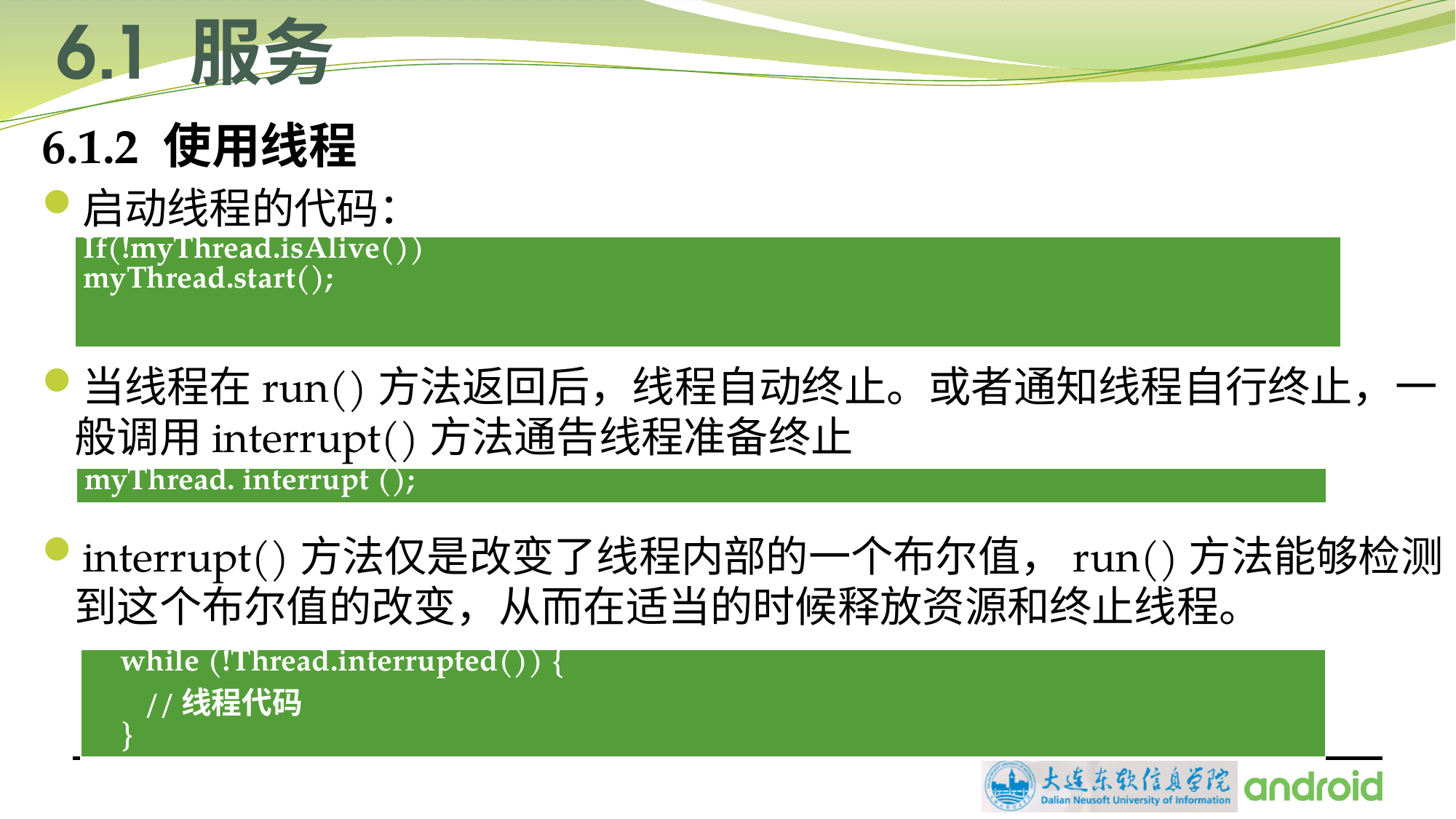

# 6.1 服务
6.1.2 使用线程
启动线程的代码：

当线程在run()方法返回后，线程自动终止。或者通知线程自行终止，一般调用interrupt()方法通告线程准备终止

interrupt()方法仅是改变了线程内部的一个布尔值，run()方法能够检测到这个布尔值的改变，从而在适当的时候释放资源和终止线程。

| If(!myThread.isAlive()) myThread.start(); |
| --- |
| myThread. interrupt (); |
| --- |
| while (!Thread.interrupted()) { //线程代码 } |
| --- |